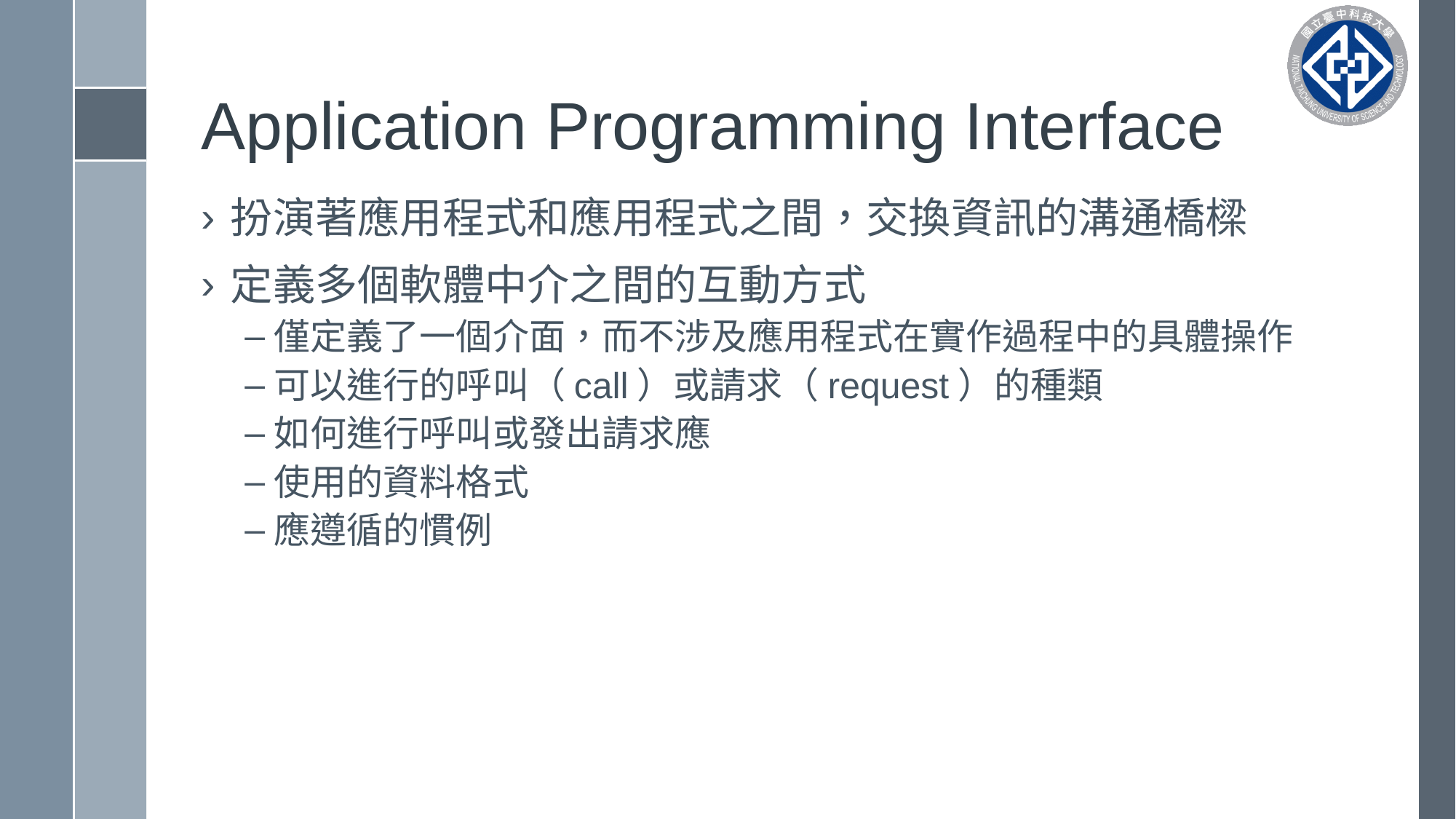

# Application Programming Interface
扮演著應用程式和應用程式之間，交換資訊的溝通橋樑
定義多個軟體中介之間的互動方式
僅定義了一個介面，而不涉及應用程式在實作過程中的具體操作
可以進行的呼叫（call）或請求（request）的種類
如何進行呼叫或發出請求應
使用的資料格式
應遵循的慣例